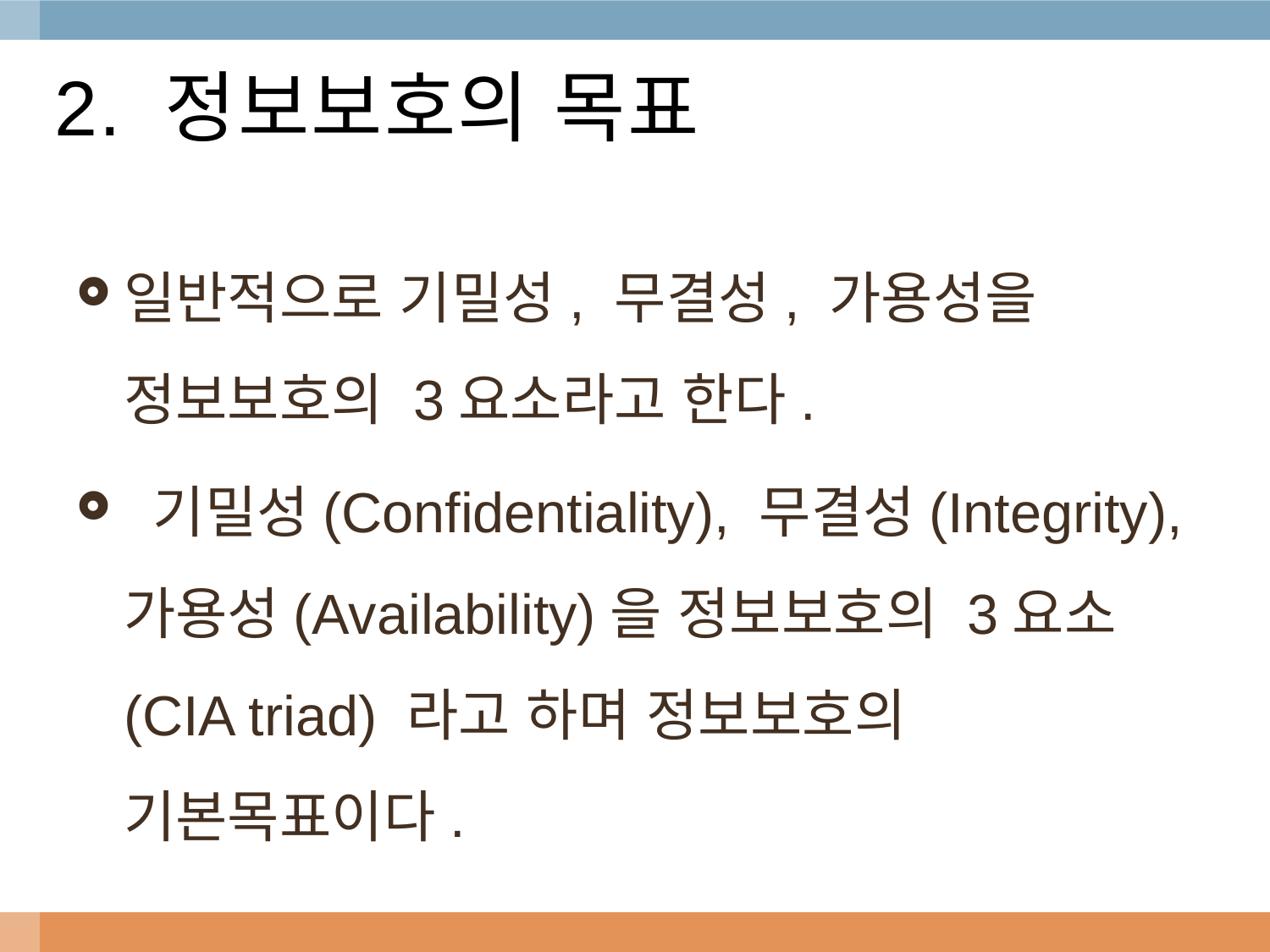

# 2. 정보보호의 목표
일반적으로 기밀성, 무결성, 가용성을 정보보호의 3요소라고 한다.
 기밀성(Confidentiality), 무결성(Integrity), 가용성(Availability)을 정보보호의 3요소(CIA triad) 라고 하며 정보보호의 기본목표이다.